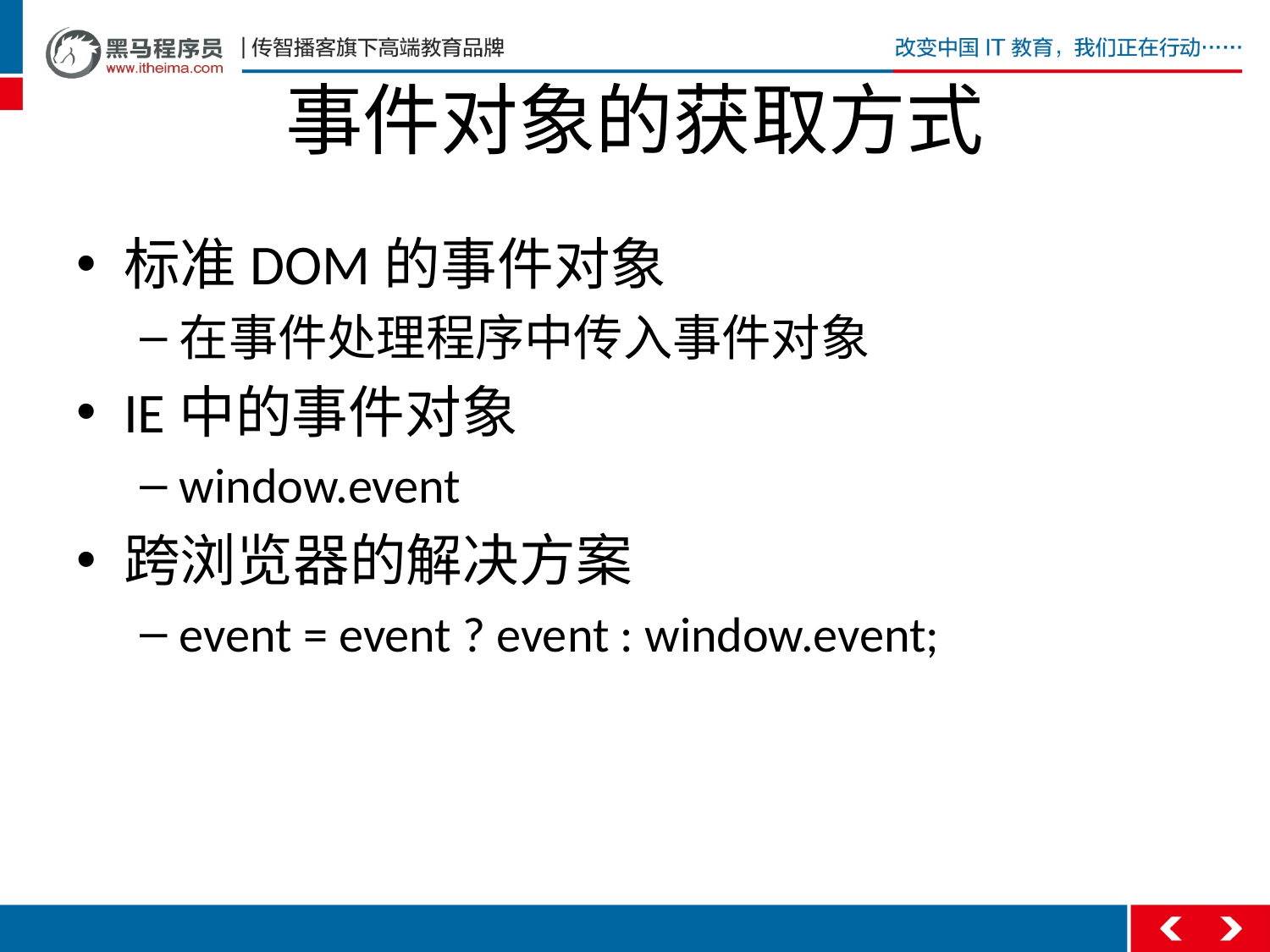

# 事件对象的获取方式
标准DOM的事件对象
在事件处理程序中传入事件对象
IE中的事件对象
window.event
跨浏览器的解决方案
event = event ? event : window.event;